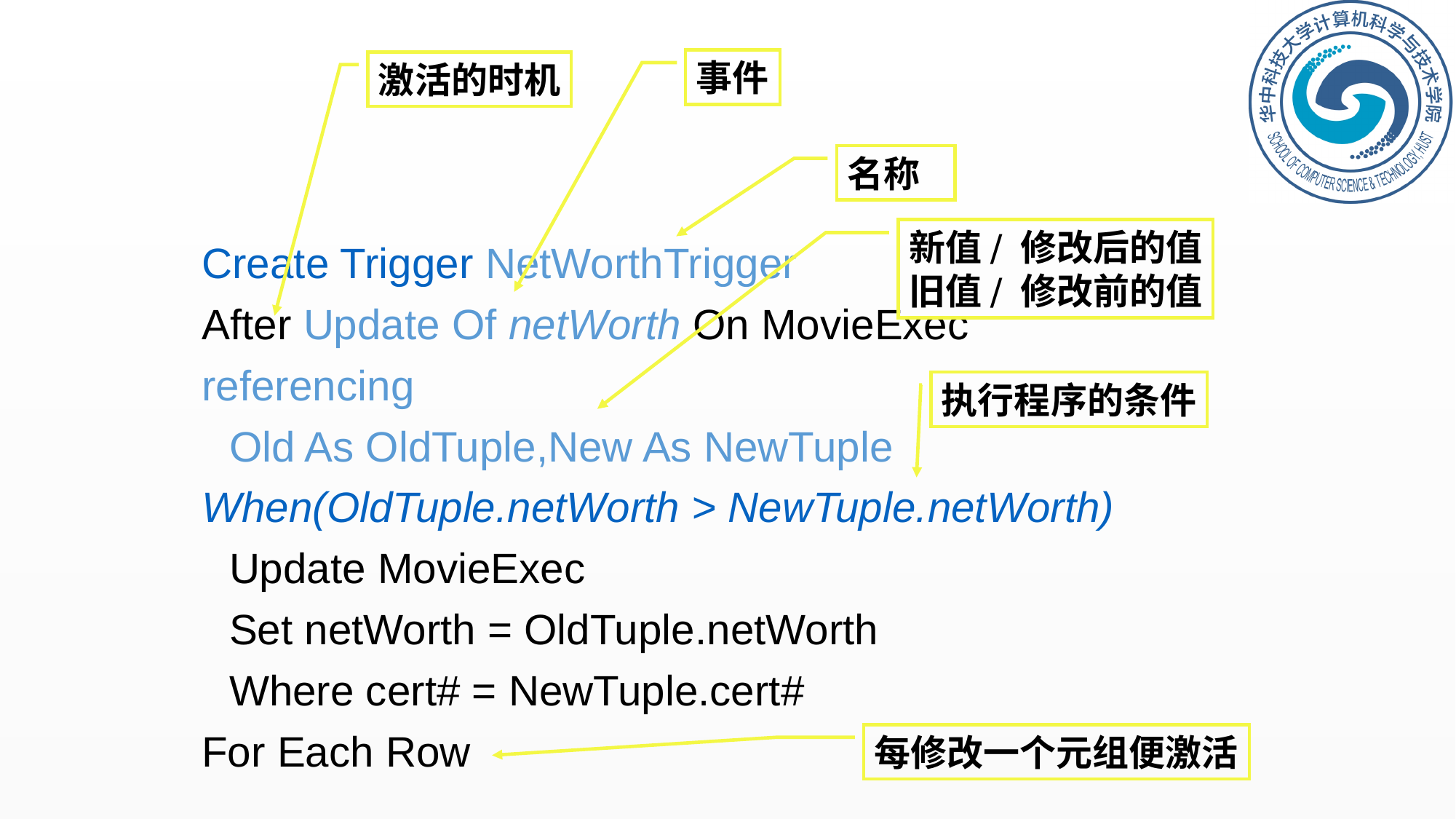

事件
激活的时机
名称
新值/修改后的值
旧值/修改前的值
Create Trigger NetWorthTrigger
After Update Of netWorth On MovieExec
referencing
	Old As OldTuple,New As NewTuple
When(OldTuple.netWorth > NewTuple.netWorth)
	Update MovieExec
	Set netWorth = OldTuple.netWorth
	Where cert# = NewTuple.cert#
For Each Row
执行程序的条件
每修改一个元组便激活